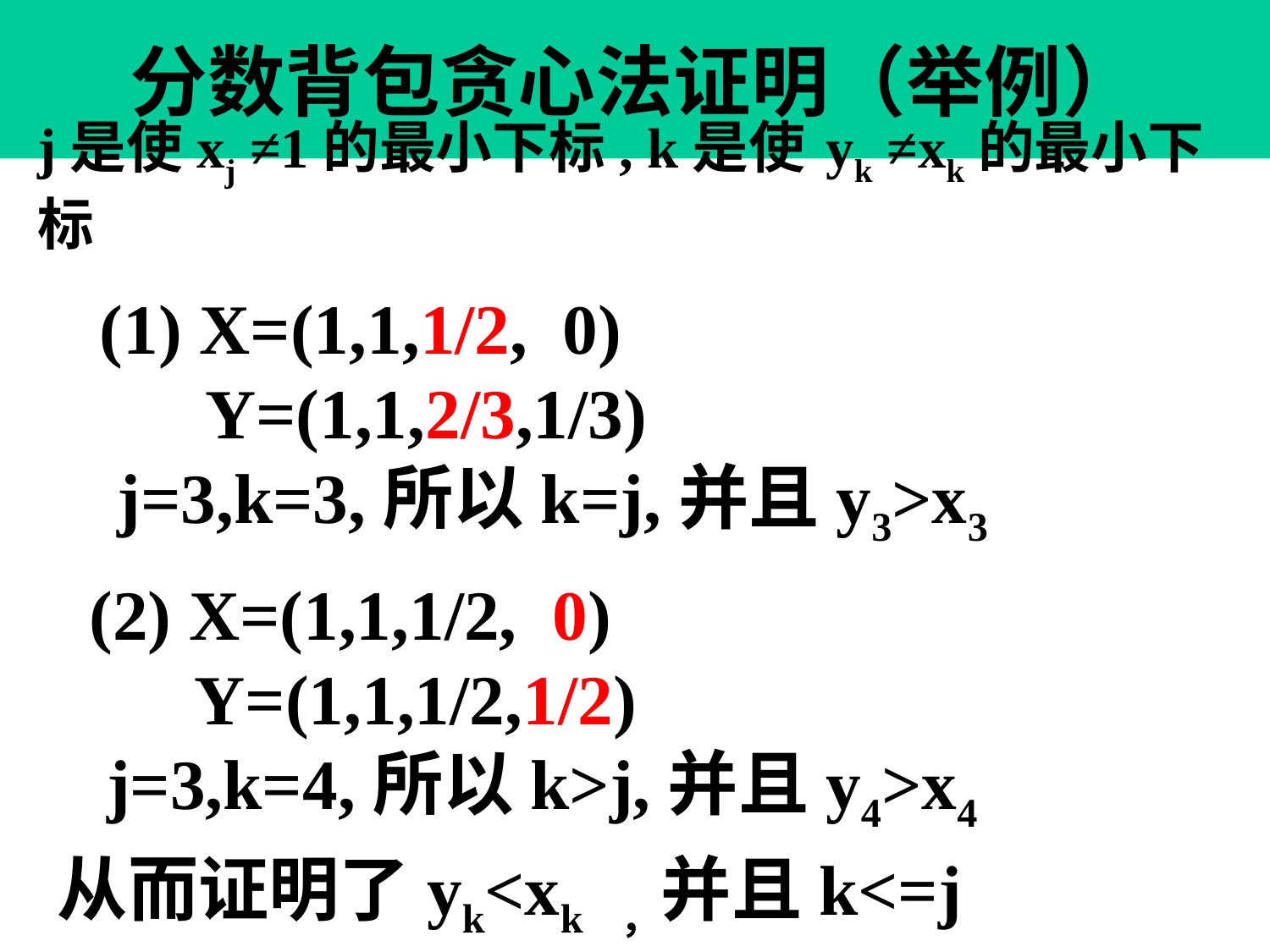

# 分数背包贪心法证明（举例）
j是使xj ≠1的最小下标, k是使 yk ≠xk的最小下标
 X=(1,1,1/2,  0)
      Y=(1,1,2/3,1/3)
 j=3,k=3,所以k=j,并且y3>x3
(2) X=(1,1,1/2,  0)
      Y=(1,1,1/2,1/2)
 j=3,k=4,所以k>j,并且y4>x4
从而证明了yk<xk  ，并且k<=j